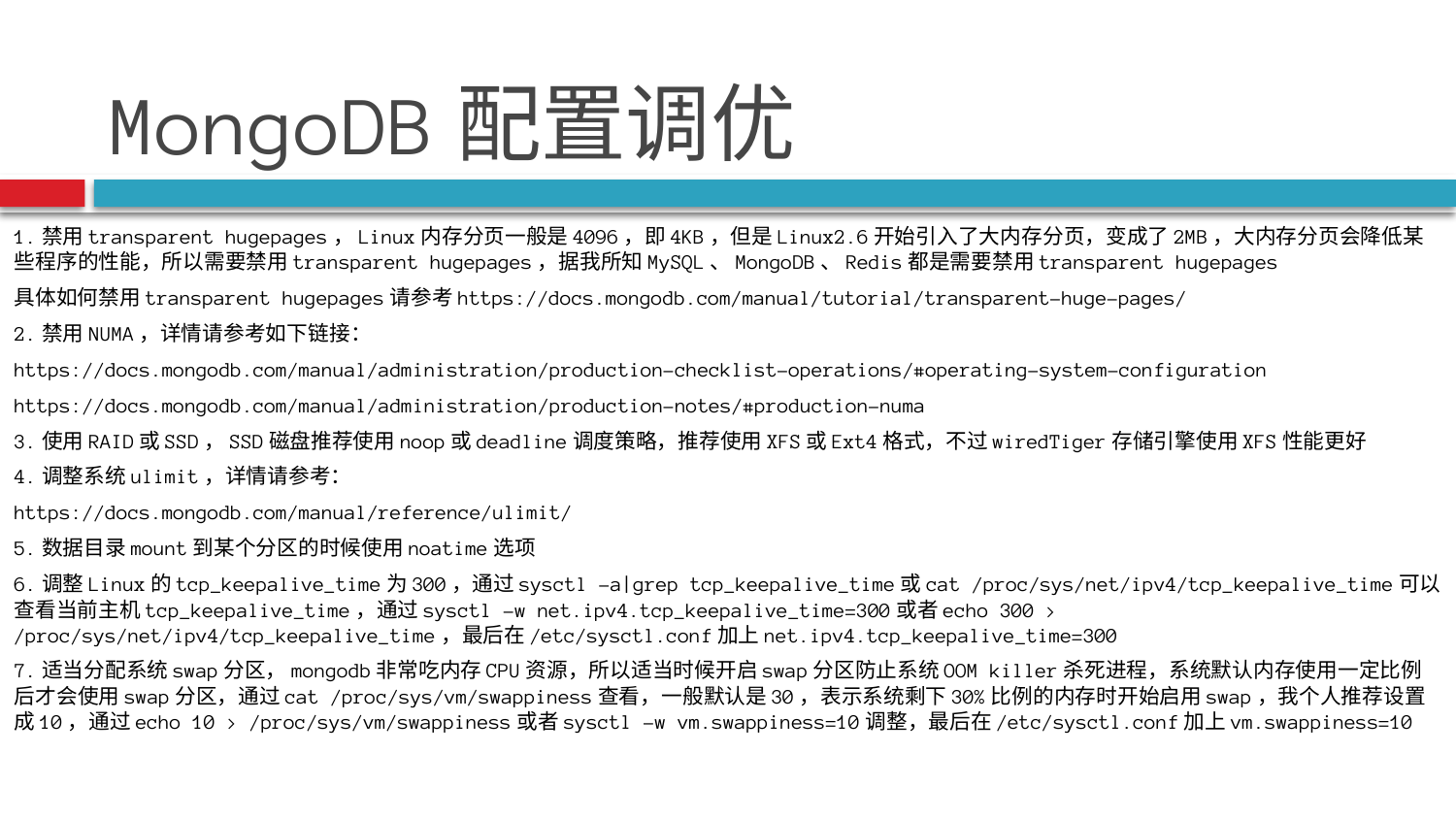

# MongoDB配置调优
1.禁用transparent hugepages，Linux内存分页一般是4096，即4KB，但是Linux2.6开始引入了大内存分页，变成了2MB，大内存分页会降低某些程序的性能，所以需要禁用transparent hugepages，据我所知MySQL、MongoDB、Redis都是需要禁用transparent hugepages
具体如何禁用transparent hugepages请参考https://docs.mongodb.com/manual/tutorial/transparent-huge-pages/
2.禁用NUMA，详情请参考如下链接：
https://docs.mongodb.com/manual/administration/production-checklist-operations/#operating-system-configuration
https://docs.mongodb.com/manual/administration/production-notes/#production-numa
3.使用RAID或SSD，SSD磁盘推荐使用noop或deadline调度策略，推荐使用XFS或Ext4格式，不过wiredTiger存储引擎使用XFS性能更好
4.调整系统ulimit，详情请参考：
https://docs.mongodb.com/manual/reference/ulimit/
5.数据目录mount到某个分区的时候使用noatime选项
6.调整Linux的tcp_keepalive_time为300，通过sysctl -a|grep tcp_keepalive_time或cat /proc/sys/net/ipv4/tcp_keepalive_time可以查看当前主机tcp_keepalive_time，通过sysctl -w net.ipv4.tcp_keepalive_time=300或者echo 300 > /proc/sys/net/ipv4/tcp_keepalive_time，最后在/etc/sysctl.conf加上net.ipv4.tcp_keepalive_time=300
7.适当分配系统swap分区，mongodb非常吃内存CPU资源，所以适当时候开启swap分区防止系统OOM killer杀死进程，系统默认内存使用一定比例后才会使用swap分区，通过cat /proc/sys/vm/swappiness查看，一般默认是30，表示系统剩下30%比例的内存时开始启用swap，我个人推荐设置成10，通过echo 10 > /proc/sys/vm/swappiness或者sysctl -w vm.swappiness=10调整，最后在/etc/sysctl.conf加上vm.swappiness=10